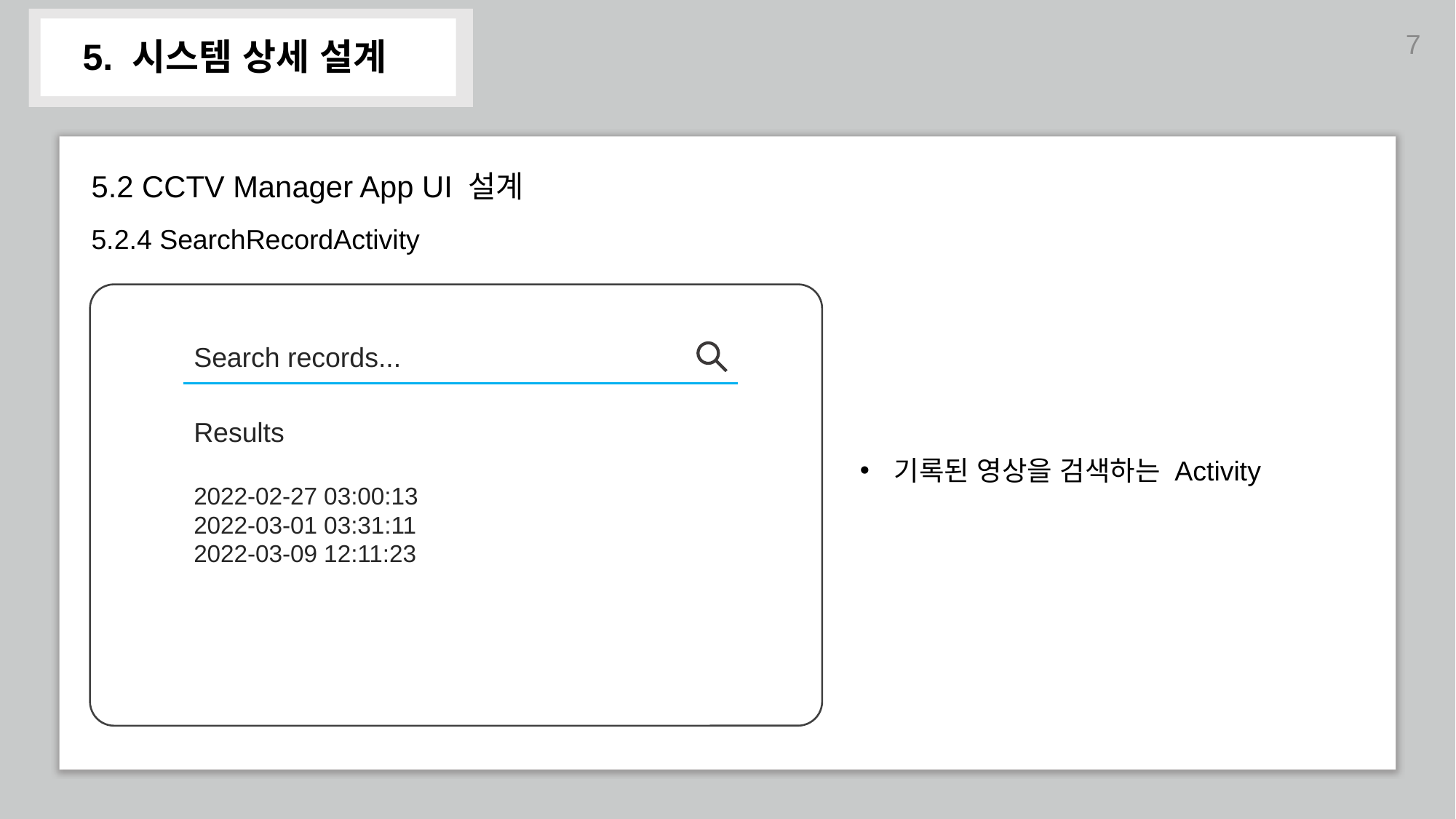

5. 시스템 상세 설계

ㅠ
7

5.2 CCTV Manager App UI 설계
5.2.4 SearchRecordActivity

Search records...

Results

2022-02-27 03:00:13
2022-03-01 03:31:11
2022-03-09 12:11:23
기록된 영상을 검색하는 Activity